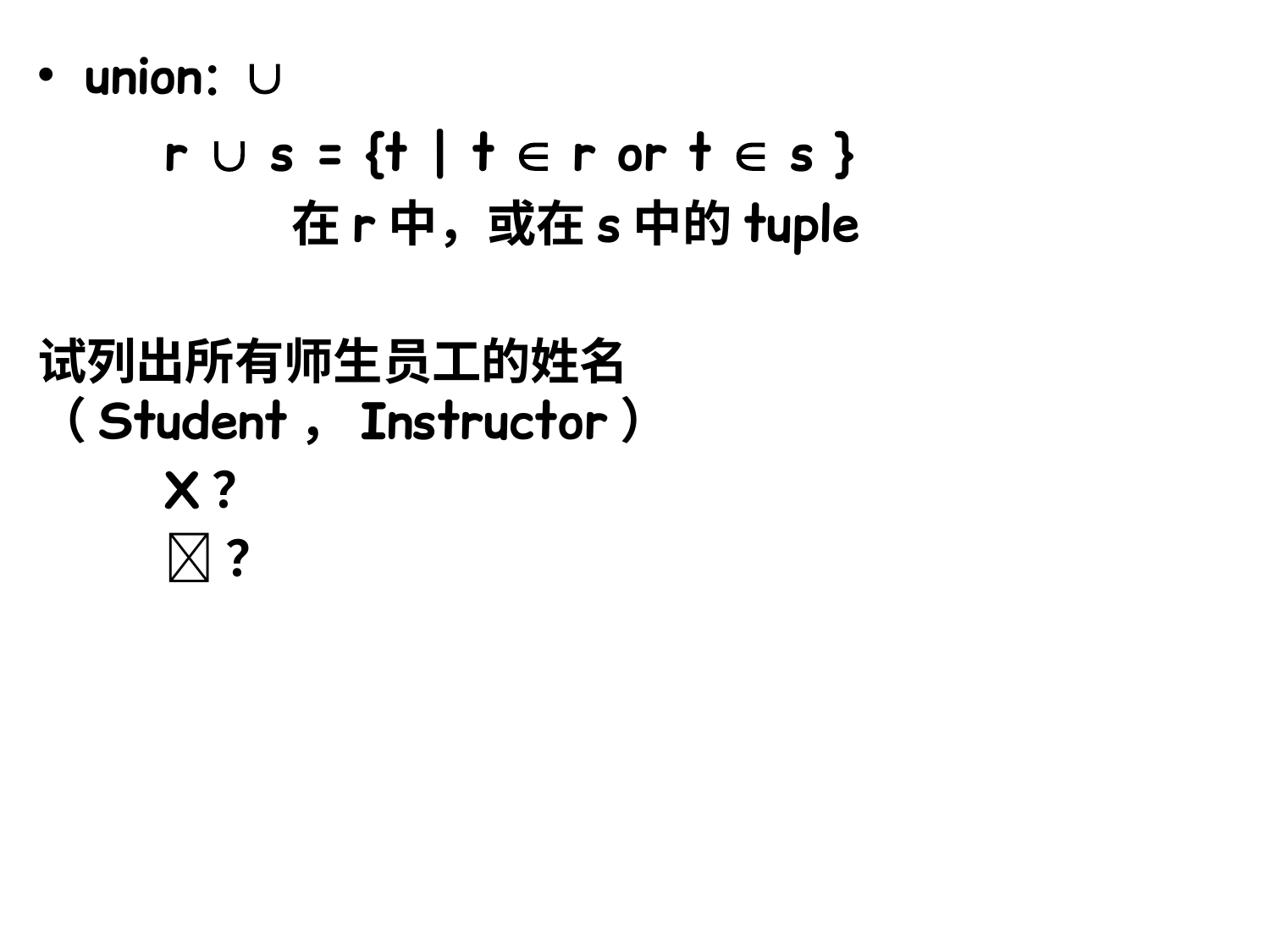

union: ∪
	r ∪ s = {t | t ∈ r or t ∈ s }
		在r中，或在s中的tuple

试列出所有师生员工的姓名（Student，Instructor）
	X？
	∪？